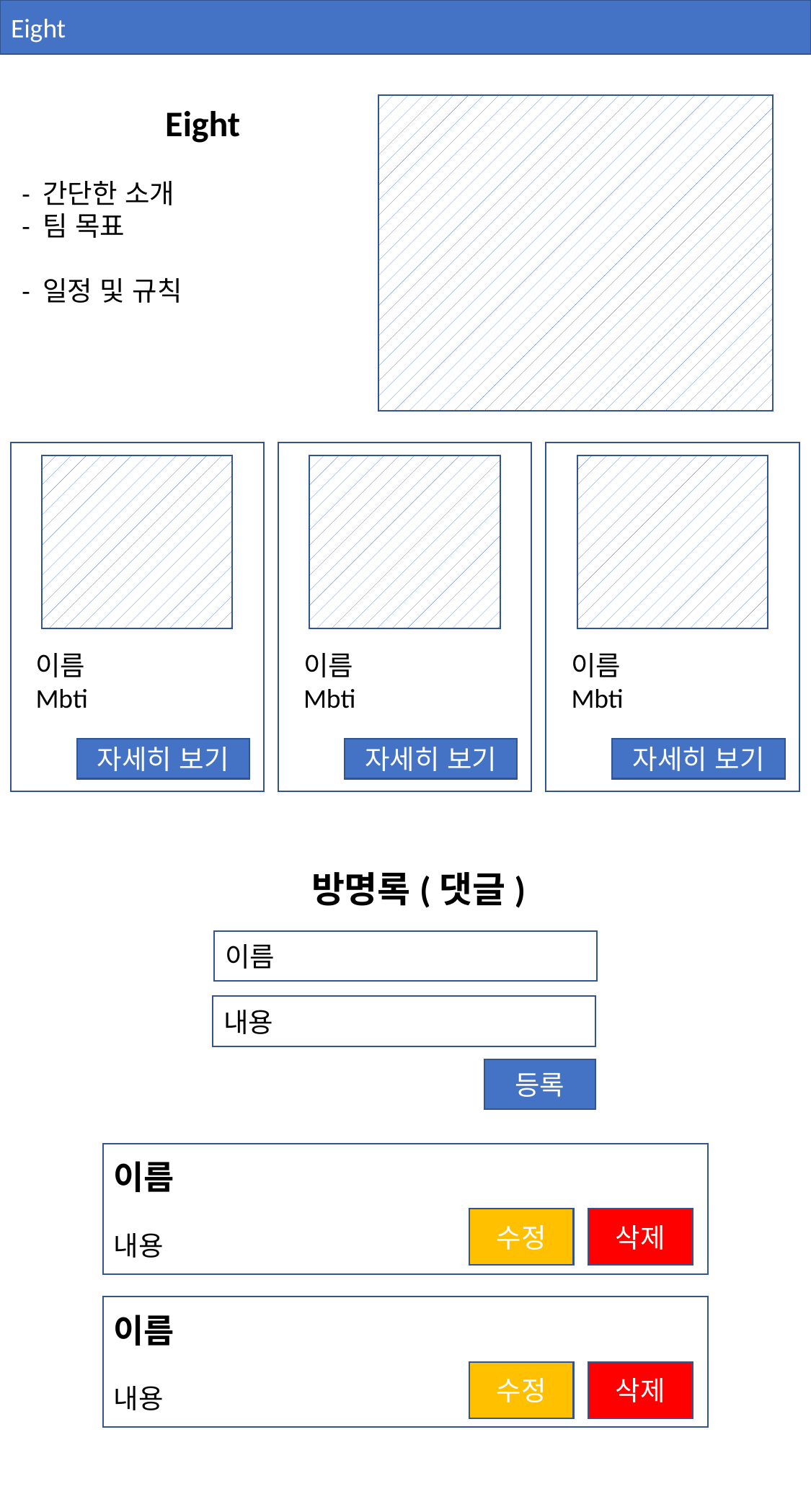

Eight
Eight

- 간단한 소개
- 팀 목표

- 일정 및 규칙

이름
Mbti
자세히 보기

이름
Mbti
자세히 보기

이름
Mbti
자세히 보기
방명록(댓글)
이름
내용
등록
이름

내용
수정
삭제
이름

내용
수정
삭제